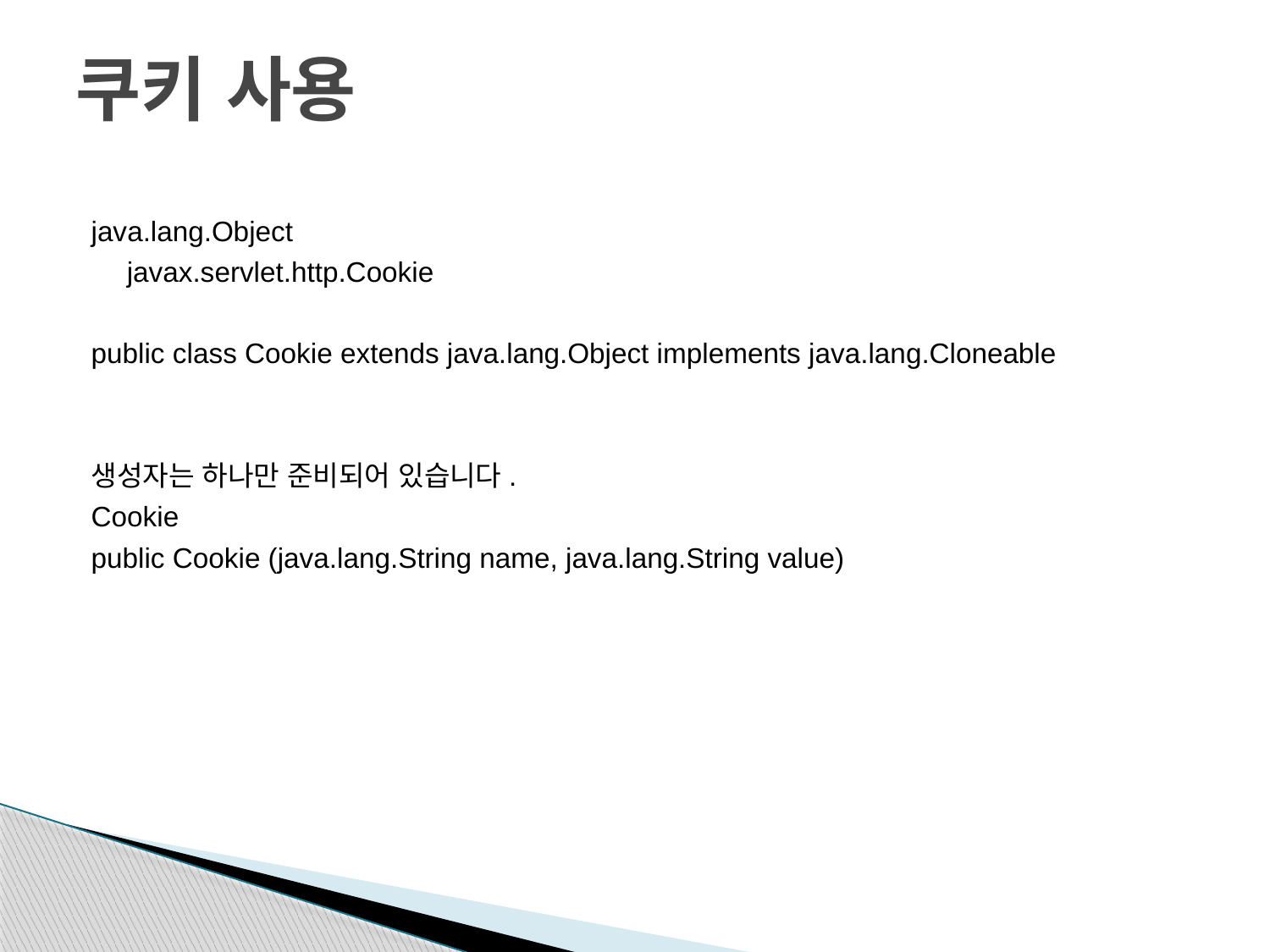

# 쿠키 사용

java.lang.Object
	javax.servlet.http.Cookie

public class Cookie extends java.lang.Object implements java.lang.Cloneable

생성자는 하나만 준비되어 있습니다.
Cookie
public Cookie (java.lang.String name, java.lang.String value)